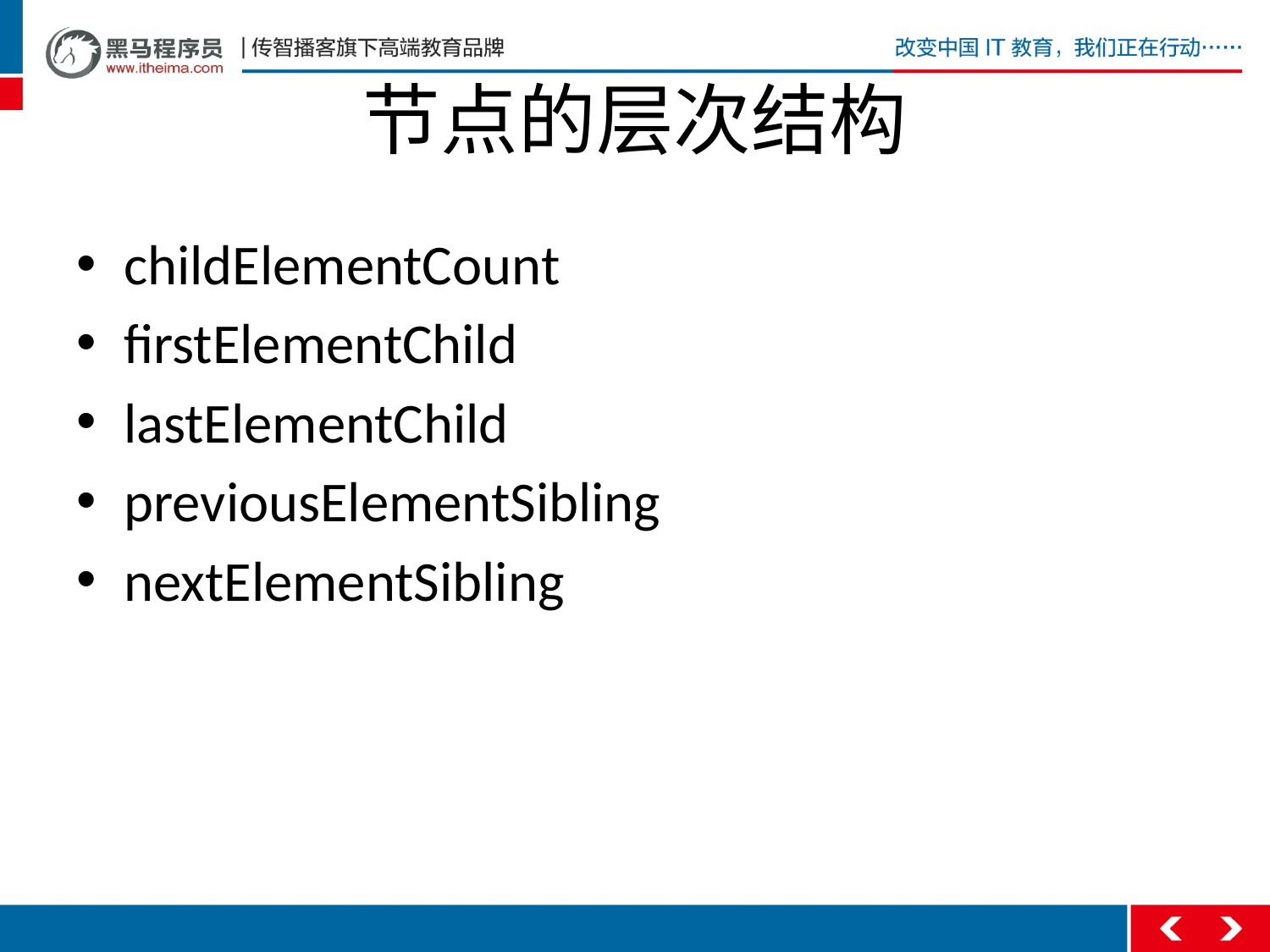

# 节点的层次结构
childElementCount
firstElementChild
lastElementChild
previousElementSibling
nextElementSibling